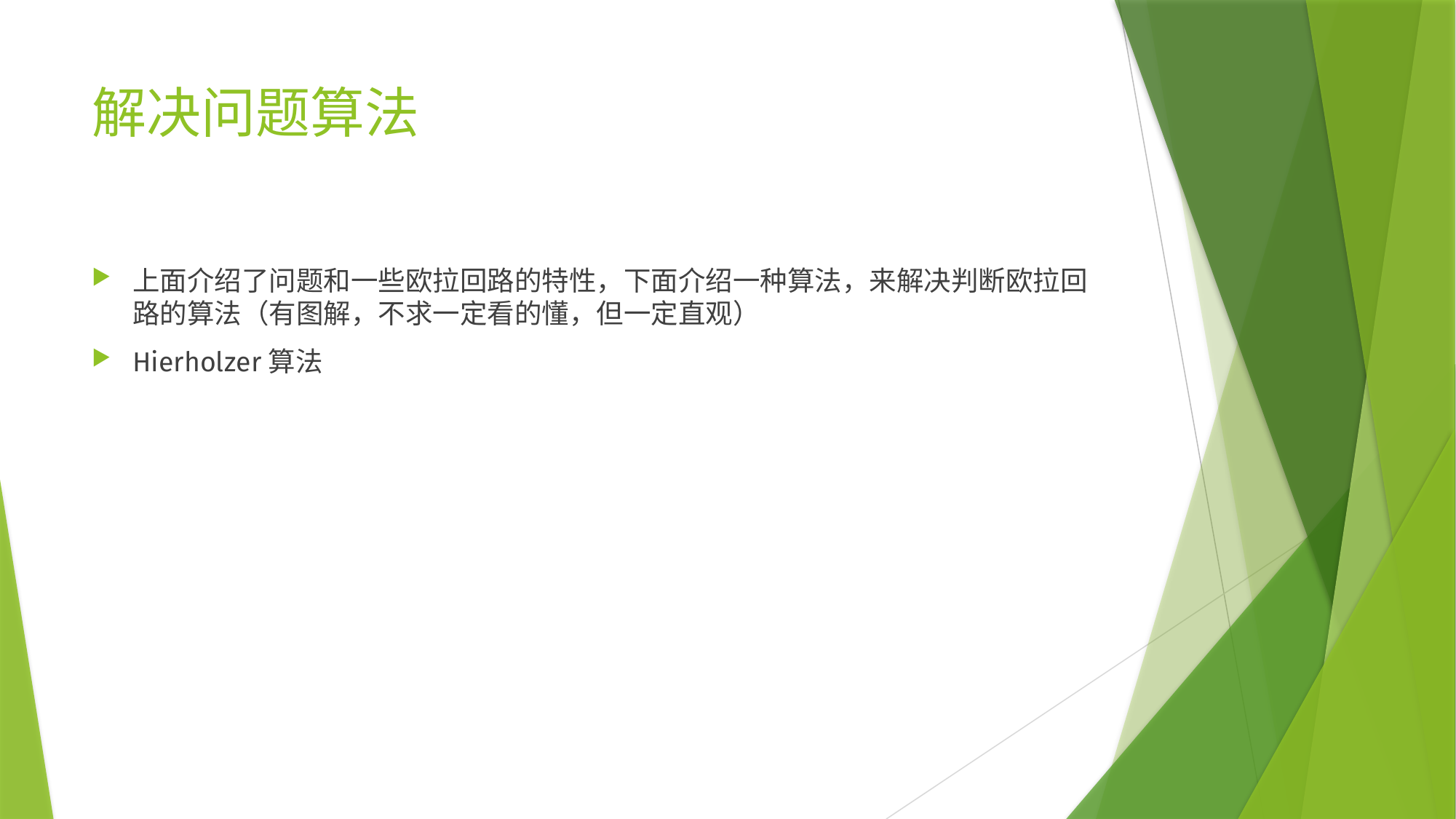

# 解决问题算法
上面介绍了问题和一些欧拉回路的特性，下面介绍一种算法，来解决判断欧拉回路的算法（有图解，不求一定看的懂，但一定直观）
Hierholzer算法